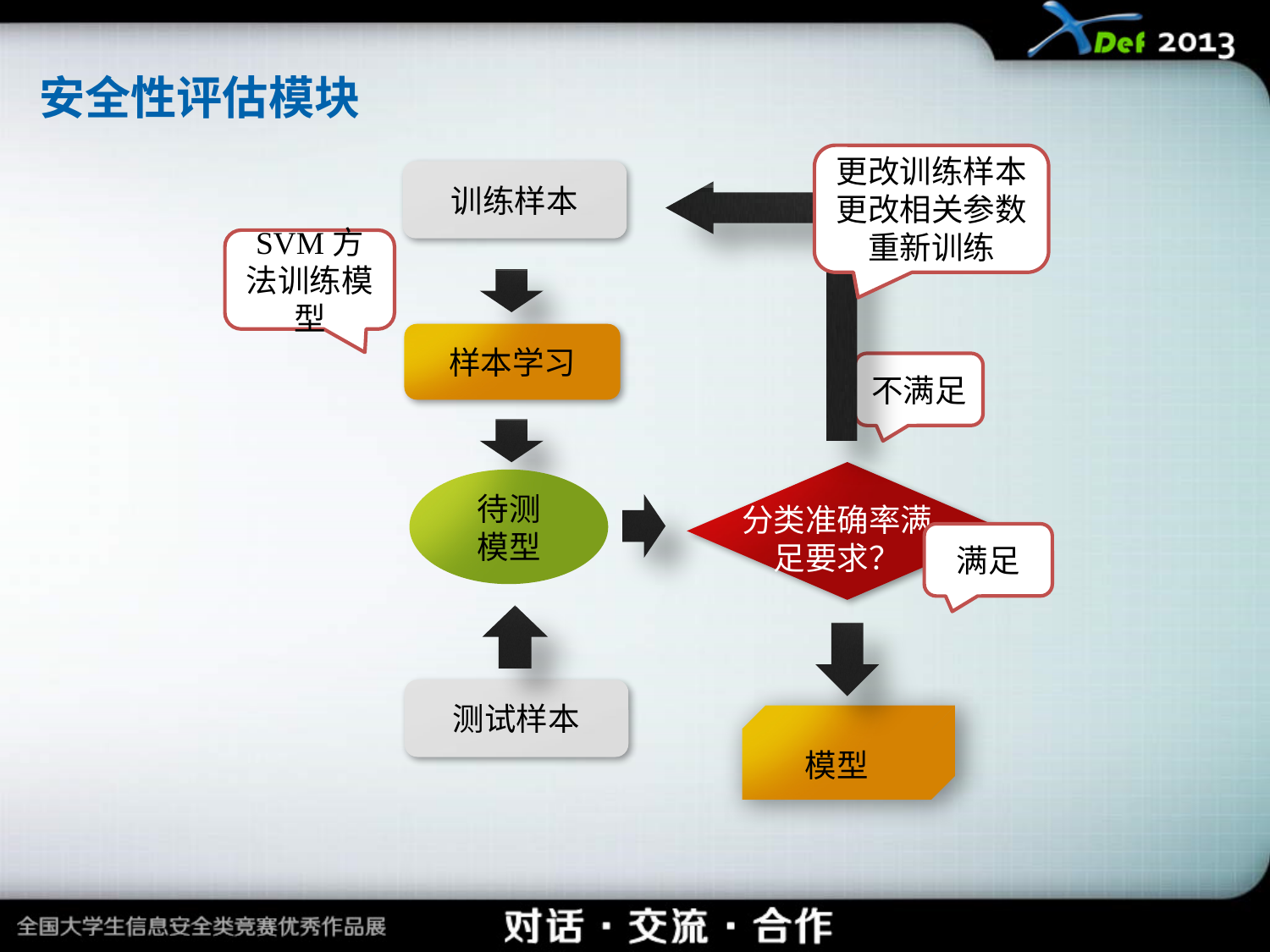

安全性评估模块
更改训练样本
更改相关参数重新训练
训练样本

SVM方法训练模型

样本学习
不满足

分类准确率满足要求？
待测
模型

满足

测试样本
模型